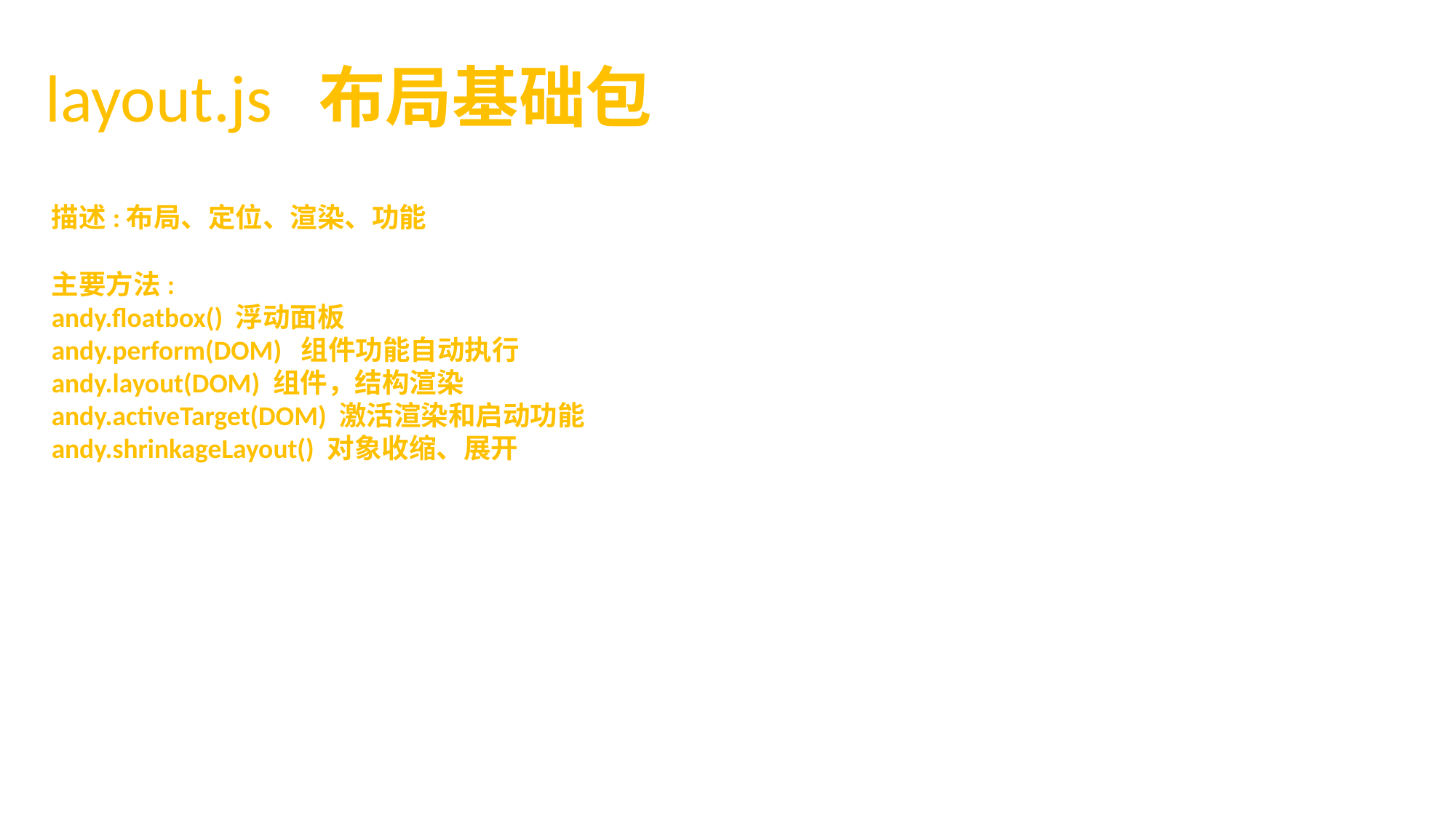

# layout.js  布局基础包
描述:布局、定位、渲染、功能
主要方法:
andy.floatbox() 浮动面板
andy.perform(DOM)  组件功能自动执行
andy.layout(DOM) 组件，结构渲染
andy.activeTarget(DOM) 激活渲染和启动功能
andy.shrinkageLayout() 对象收缩、展开